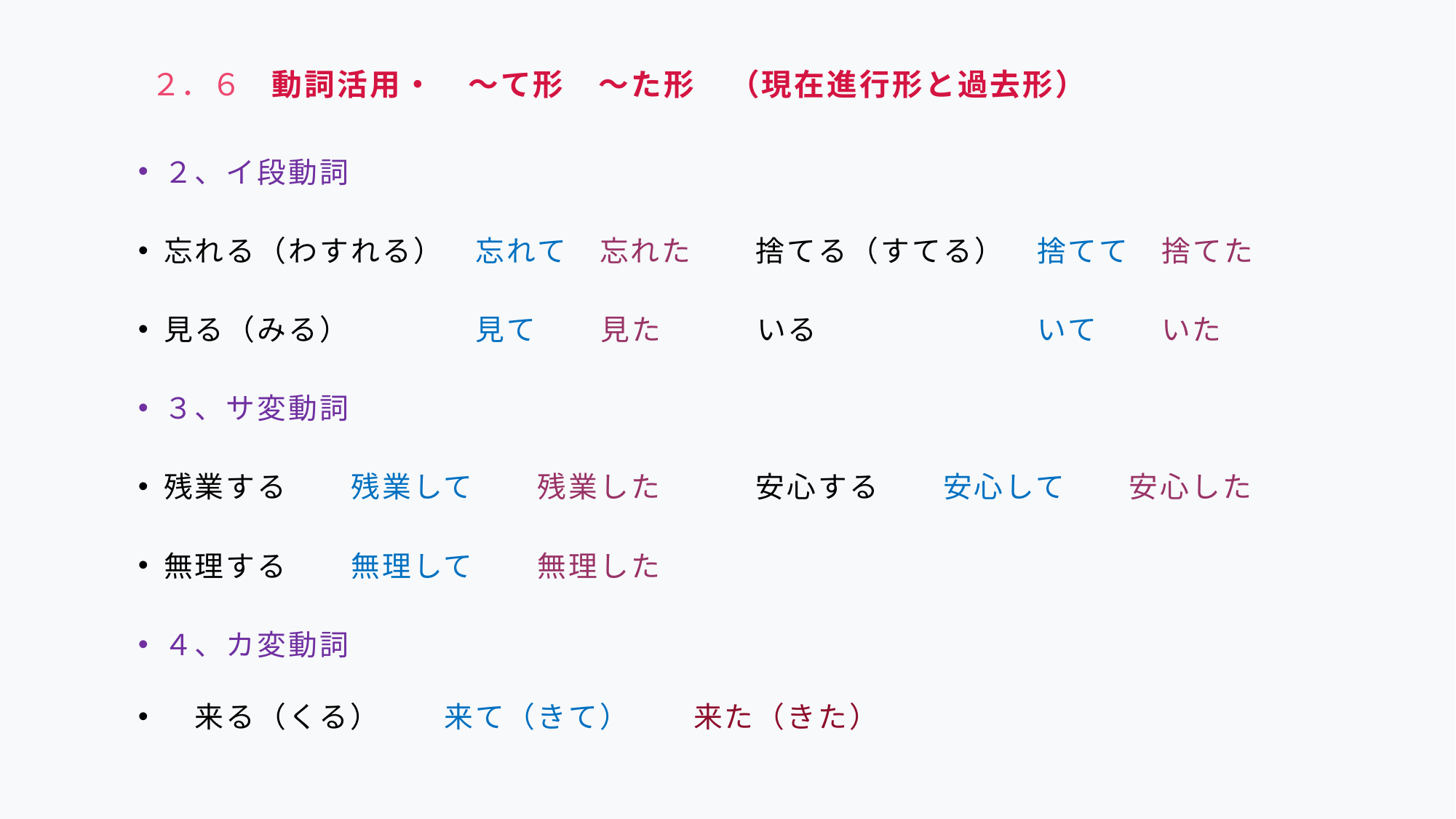

２．６　動詞活用・　～て形　～た形　（現在進行形と過去形）
２、イ段動詞
忘れる（わすれる）　忘れて　忘れた　　捨てる（すてる）　捨てて　捨てた
見る（みる）　　　　見て　　見た　　　いる　　　　　　　いて　　いた
３、サ変動詞
残業する　　残業して　　残業した　　　安心する　　安心して　　安心した
無理する　　無理して　　無理した
４、カ変動詞
　来る（くる）　　来て（きて）　　来た（きた）